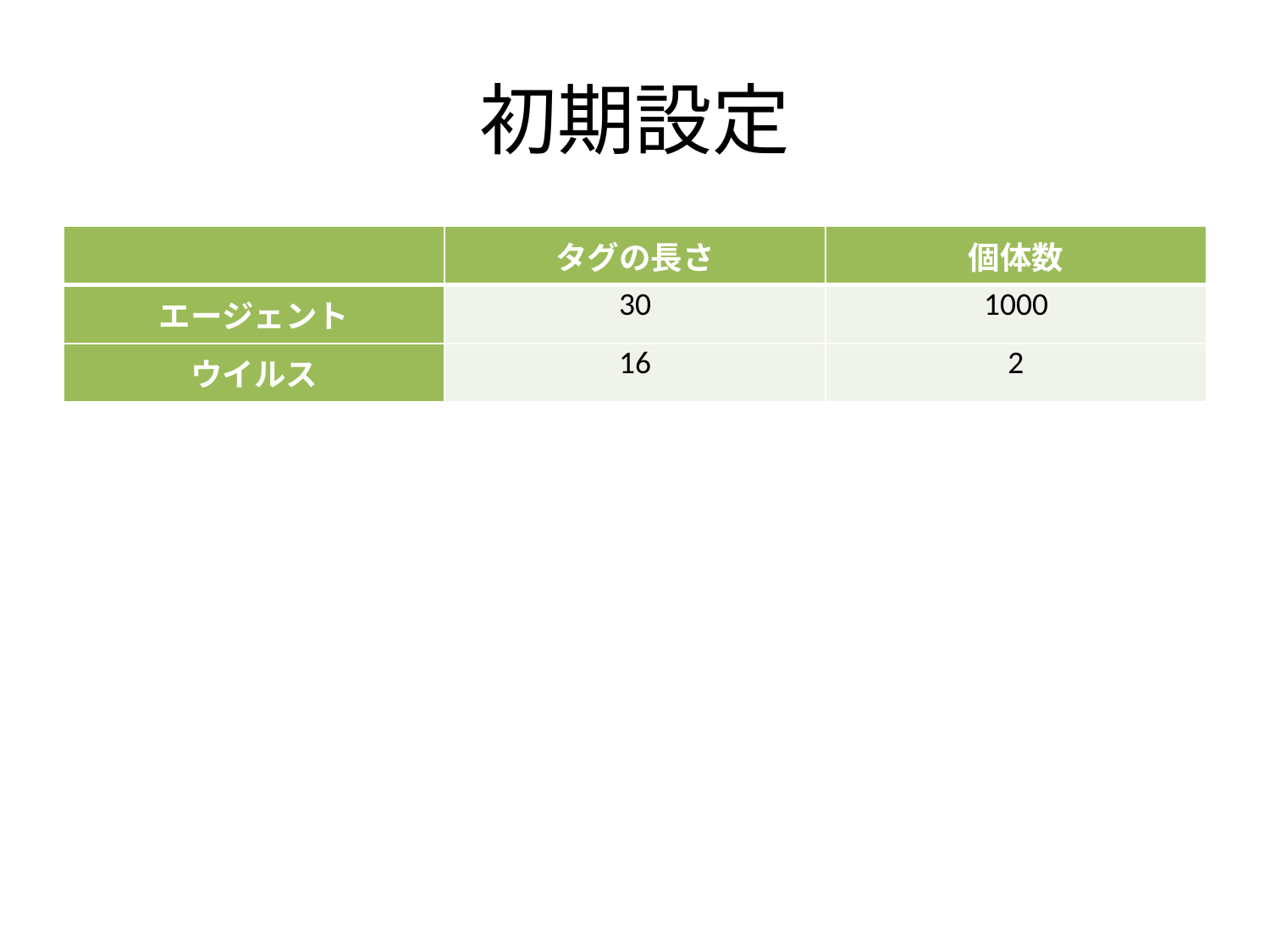

# 初期設定
|  | タグの長さ | 個体数 |
| --- | --- | --- |
| エージェント | 30 | 1000 |
| ウイルス | 16 | 2 |